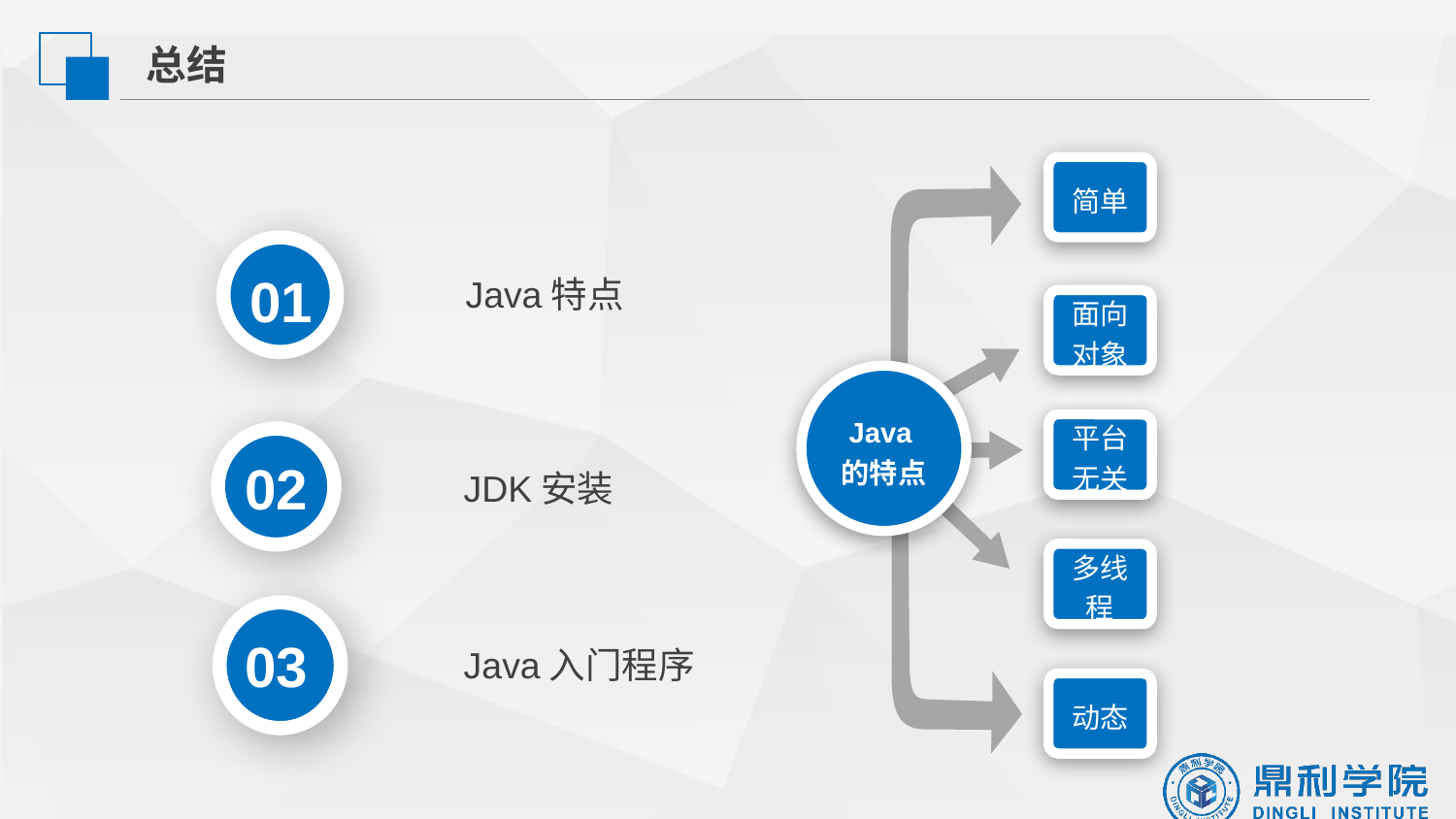

总结
简单

01
Java特点
面向对象

Java的特点

平台无关

02

JDK安装
多线程

03
Java入门程序
动态